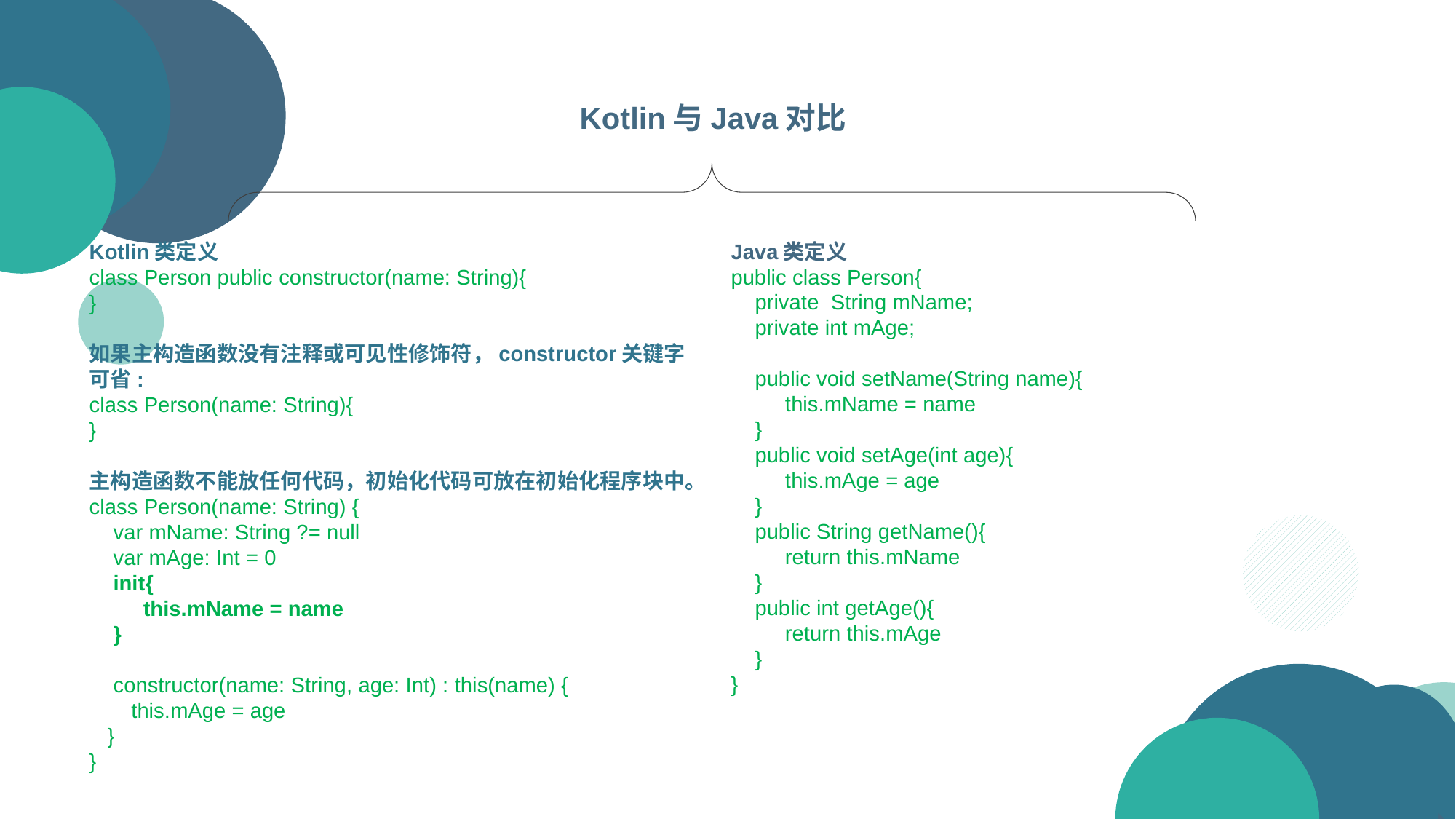

Kotlin与Java对比
Java类定义
public class Person{
    private  String mName;
    private int mAge;

    public void setName(String name){
         this.mName = name
    }
    public void setAge(int age){
         this.mAge = age
    }
    public String getName(){
         return this.mName
    }
    public int getAge(){
         return this.mAge
    }
}

### Chart

| Category |
|---|
Kotlin类定义
class Person public constructor(name: String){
}

如果主构造函数没有注释或可见性修饰符，constructor关键字可省:
class Person(name: String){
}

主构造函数不能放任何代码，初始化代码可放在初始化程序块中。
class Person(name: String) {
    var mName: String ?= null
    var mAge: Int = 0
    init{
         this.mName = name
    }

    constructor(name: String, age: Int) : this(name) {
       this.mAge = age
   }
}

### Chart

| Category |
|---|